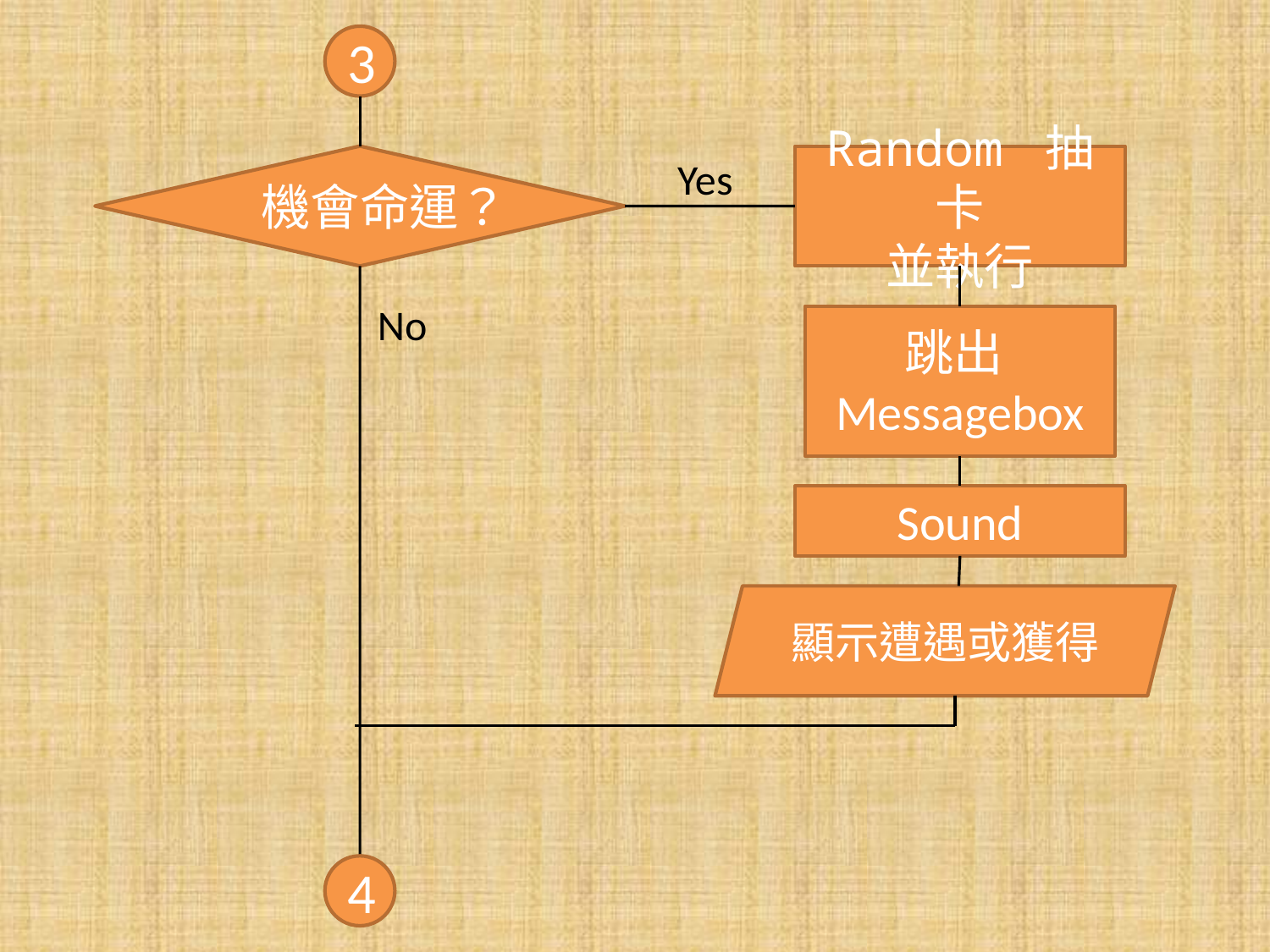

3
機會命運？
Yes
Random 抽卡
並執行
No
跳出Messagebox
Sound
顯示遭遇或獲得
4